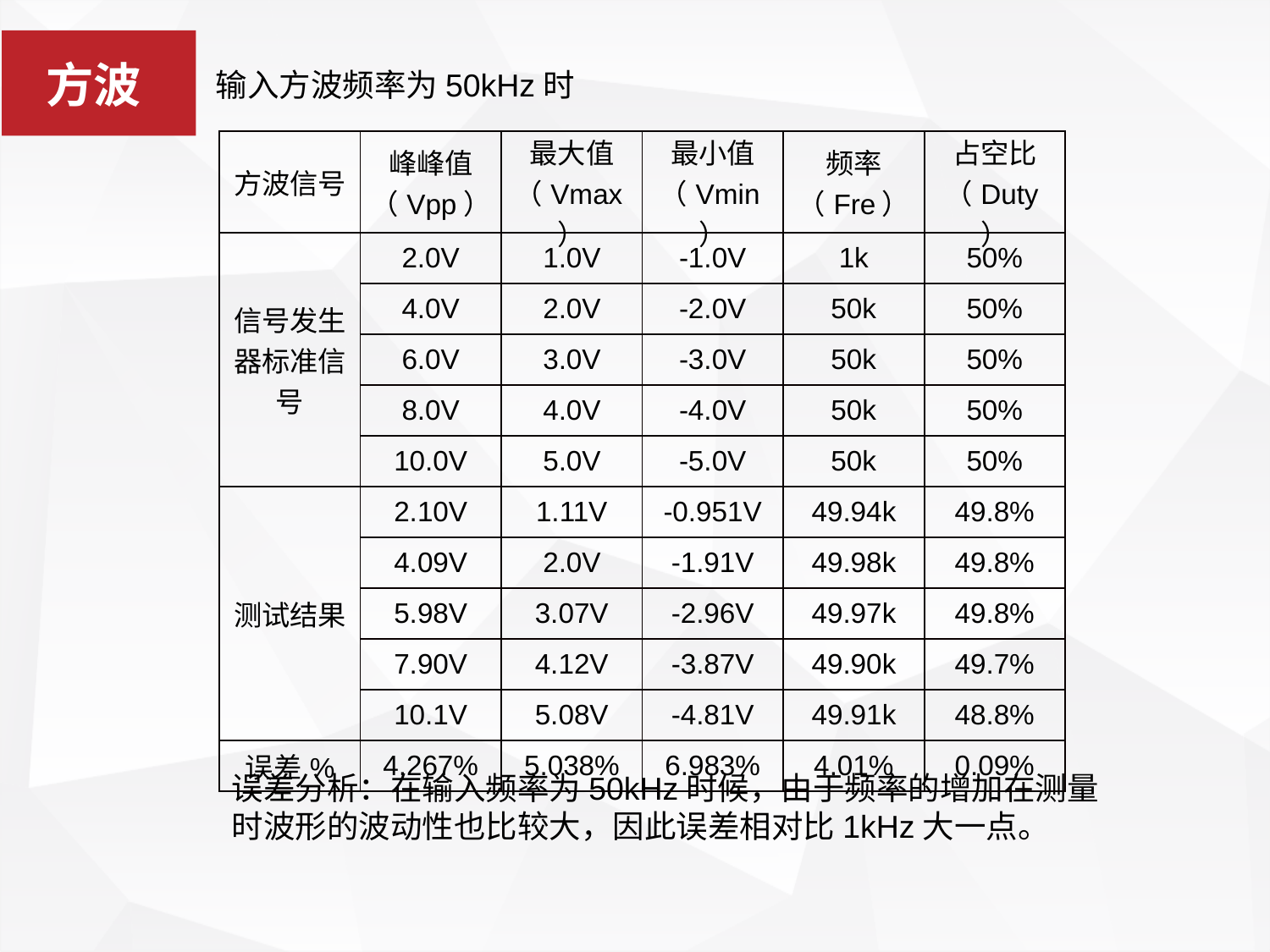

方波
输入方波频率为50kHz时
| 方波信号 | 峰峰值（Vpp） | 最大值（Vmax） | 最小值（Vmin） | 频率（Fre） | 占空比（Duty） |
| --- | --- | --- | --- | --- | --- |
| 信号发生器标准信号 | 2.0V | 1.0V | -1.0V | 1k | 50% |
|  | 4.0V | 2.0V | -2.0V | 50k | 50% |
|  | 6.0V | 3.0V | -3.0V | 50k | 50% |
|  | 8.0V | 4.0V | -4.0V | 50k | 50% |
|  | 10.0V | 5.0V | -5.0V | 50k | 50% |
| 测试结果 | 2.10V | 1.11V | -0.951V | 49.94k | 49.8% |
|  | 4.09V | 2.0V | -1.91V | 49.98k | 49.8% |
|  | 5.98V | 3.07V | -2.96V | 49.97k | 49.8% |
|  | 7.90V | 4.12V | -3.87V | 49.90k | 49.7% |
|  | 10.1V | 5.08V | -4.81V | 49.91k | 48.8% |
| 误差% | 4.267% | 5.038% | 6.983% | 4.01% | 0.09% |
误差分析：在输入频率为50kHz时候，由于频率的增加在测量时波形的波动性也比较大，因此误差相对比1kHz大一点。